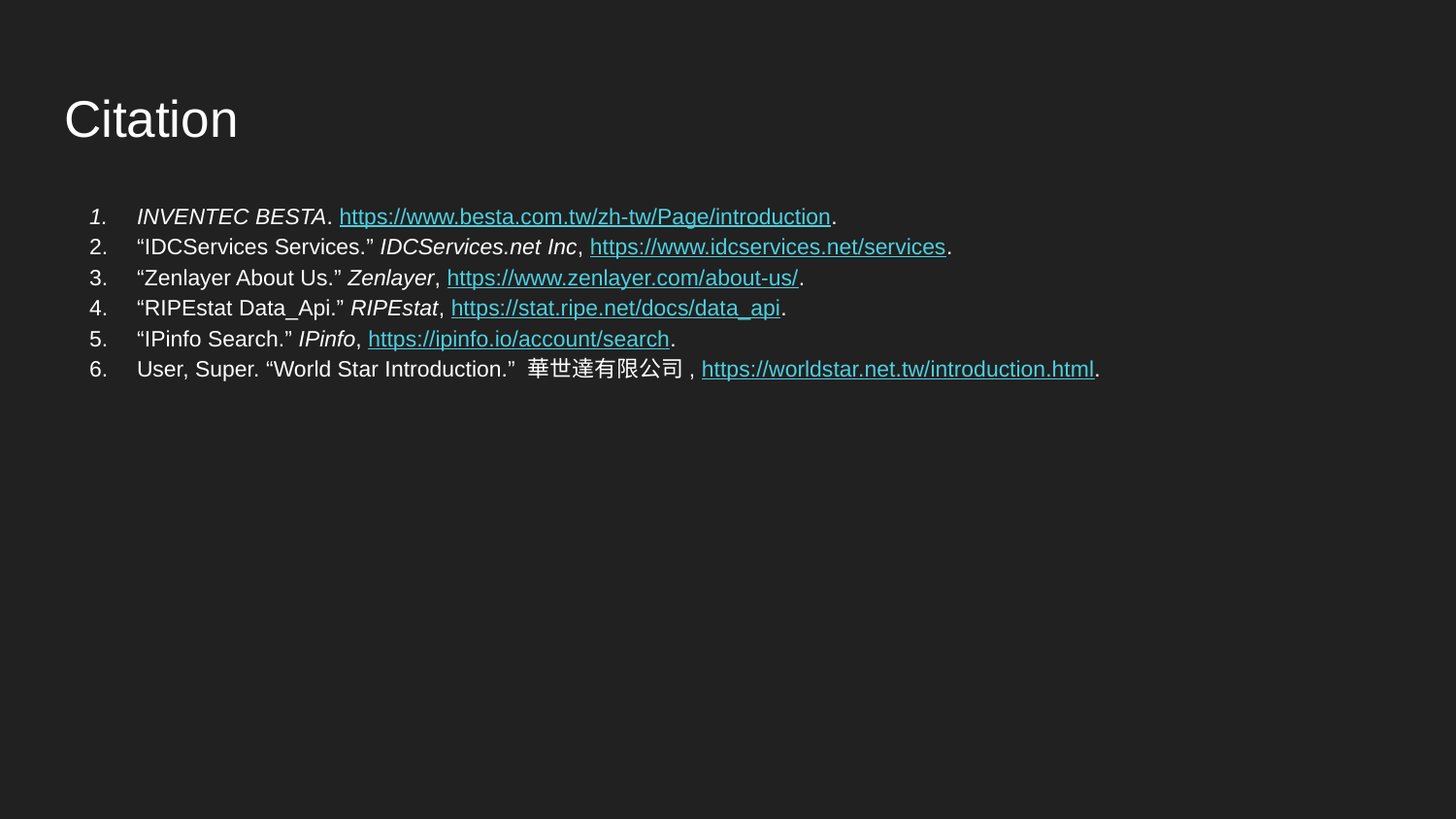

# Citation
INVENTEC BESTA. https://www.besta.com.tw/zh-tw/Page/introduction.
“IDCServices Services.” IDCServices.net Inc, https://www.idcservices.net/services.
“Zenlayer About Us.” Zenlayer, https://www.zenlayer.com/about-us/.
“RIPEstat Data_Api.” RIPEstat, https://stat.ripe.net/docs/data_api.
“IPinfo Search.” IPinfo, https://ipinfo.io/account/search.
User, Super. “World Star Introduction.” 華世達有限公司, https://worldstar.net.tw/introduction.html.